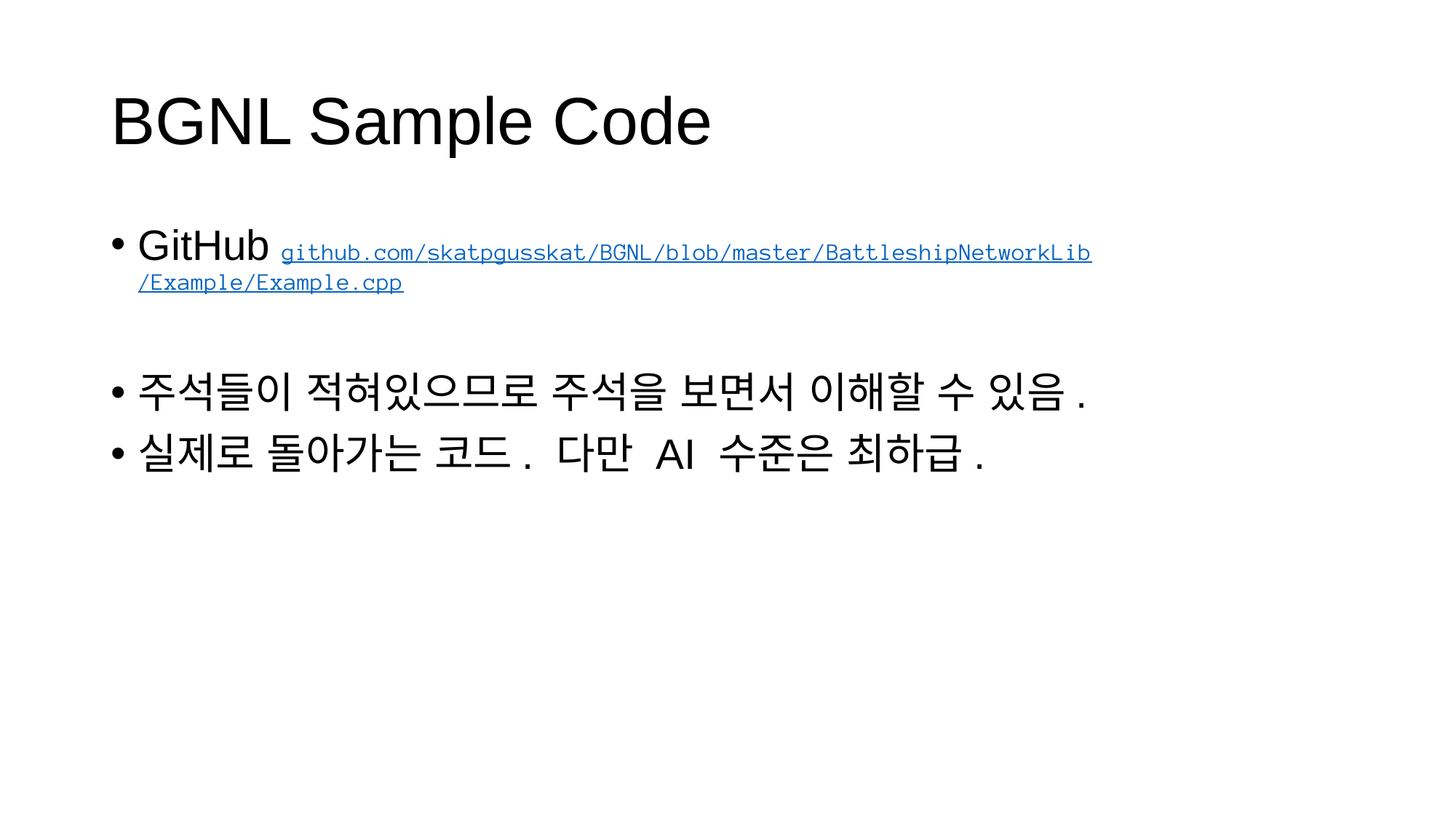

# BGNL Sample Code
GitHub github.com/skatpgusskat/BGNL/blob/master/BattleshipNetworkLib/Example/Example.cpp

주석들이 적혀있으므로 주석을 보면서 이해할 수 있음.
실제로 돌아가는 코드. 다만 AI 수준은 최하급.